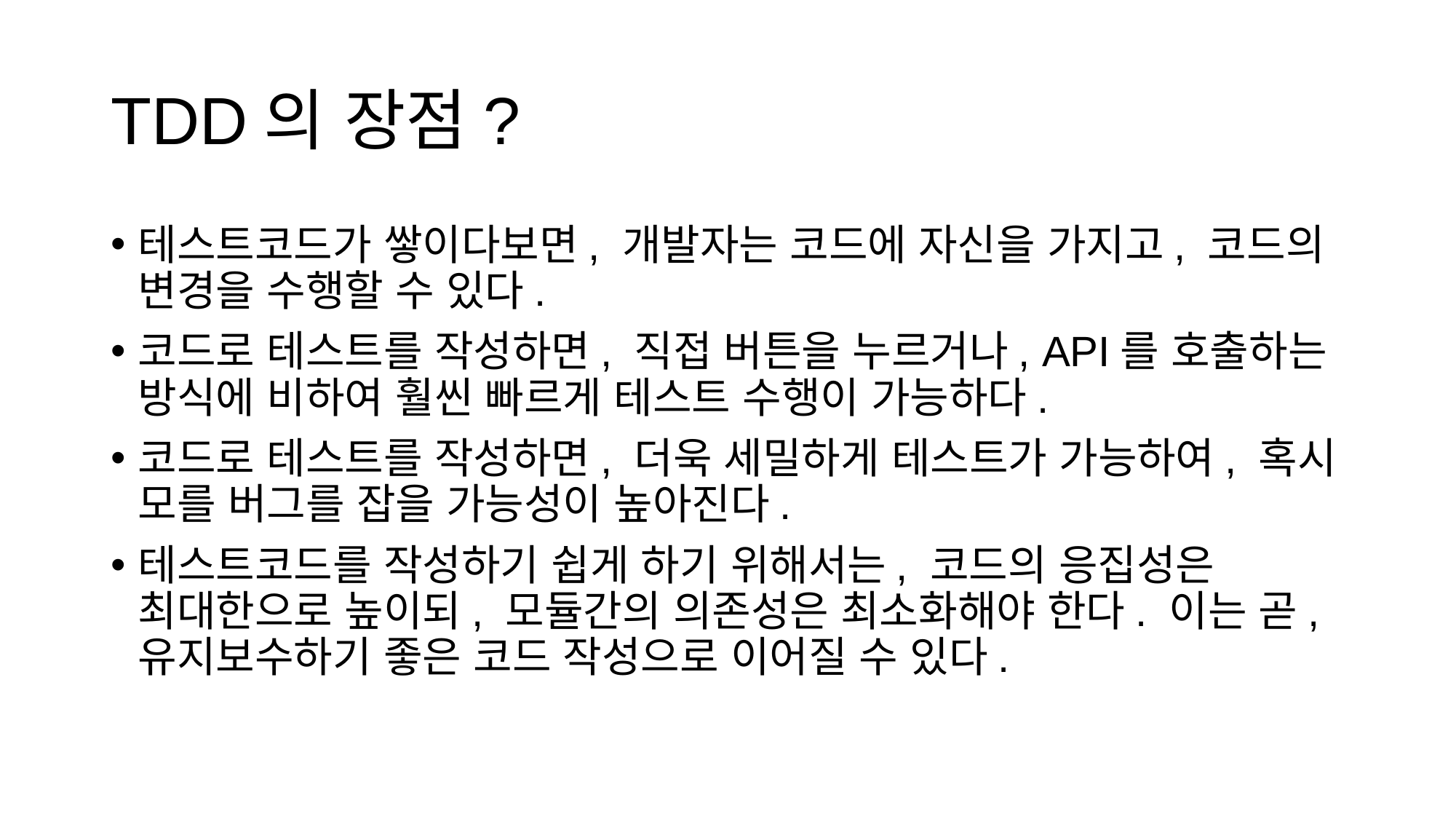

# TDD의 장점?
테스트코드가 쌓이다보면, 개발자는 코드에 자신을 가지고, 코드의 변경을 수행할 수 있다.
코드로 테스트를 작성하면, 직접 버튼을 누르거나, API를 호출하는 방식에 비하여 훨씬 빠르게 테스트 수행이 가능하다.
코드로 테스트를 작성하면, 더욱 세밀하게 테스트가 가능하여, 혹시 모를 버그를 잡을 가능성이 높아진다.
테스트코드를 작성하기 쉽게 하기 위해서는, 코드의 응집성은 최대한으로 높이되, 모듈간의 의존성은 최소화해야 한다. 이는 곧, 유지보수하기 좋은 코드 작성으로 이어질 수 있다.